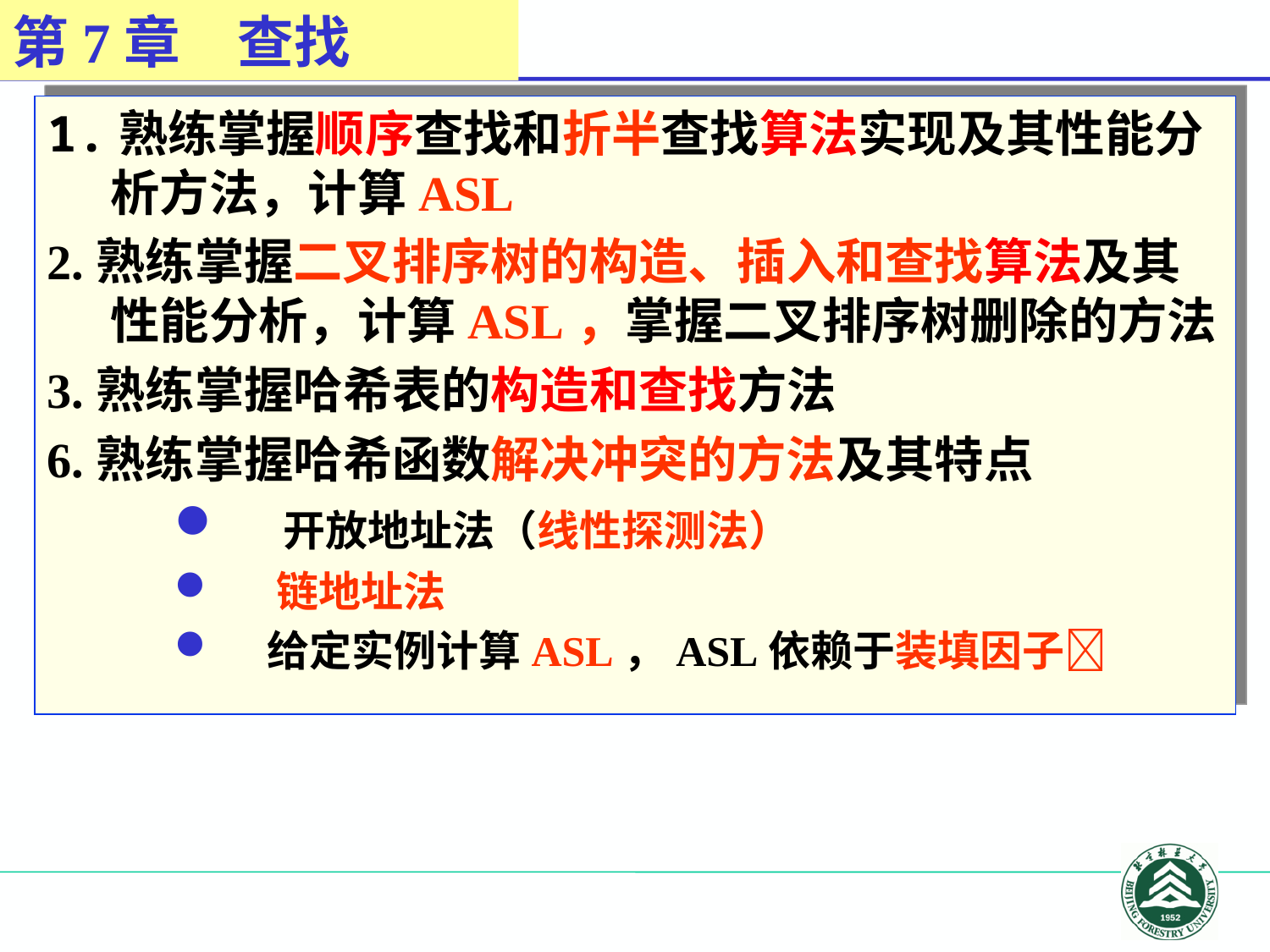

第7章　查找
1.熟练掌握顺序查找和折半查找算法实现及其性能分析方法，计算ASL
2.熟练掌握二叉排序树的构造、插入和查找算法及其性能分析，计算ASL，掌握二叉排序树删除的方法
3.熟练掌握哈希表的构造和查找方法
6.熟练掌握哈希函数解决冲突的方法及其特点
   开放地址法（线性探测法）
   链地址法
  给定实例计算ASL，ASL依赖于装填因子α

2018年12月8日